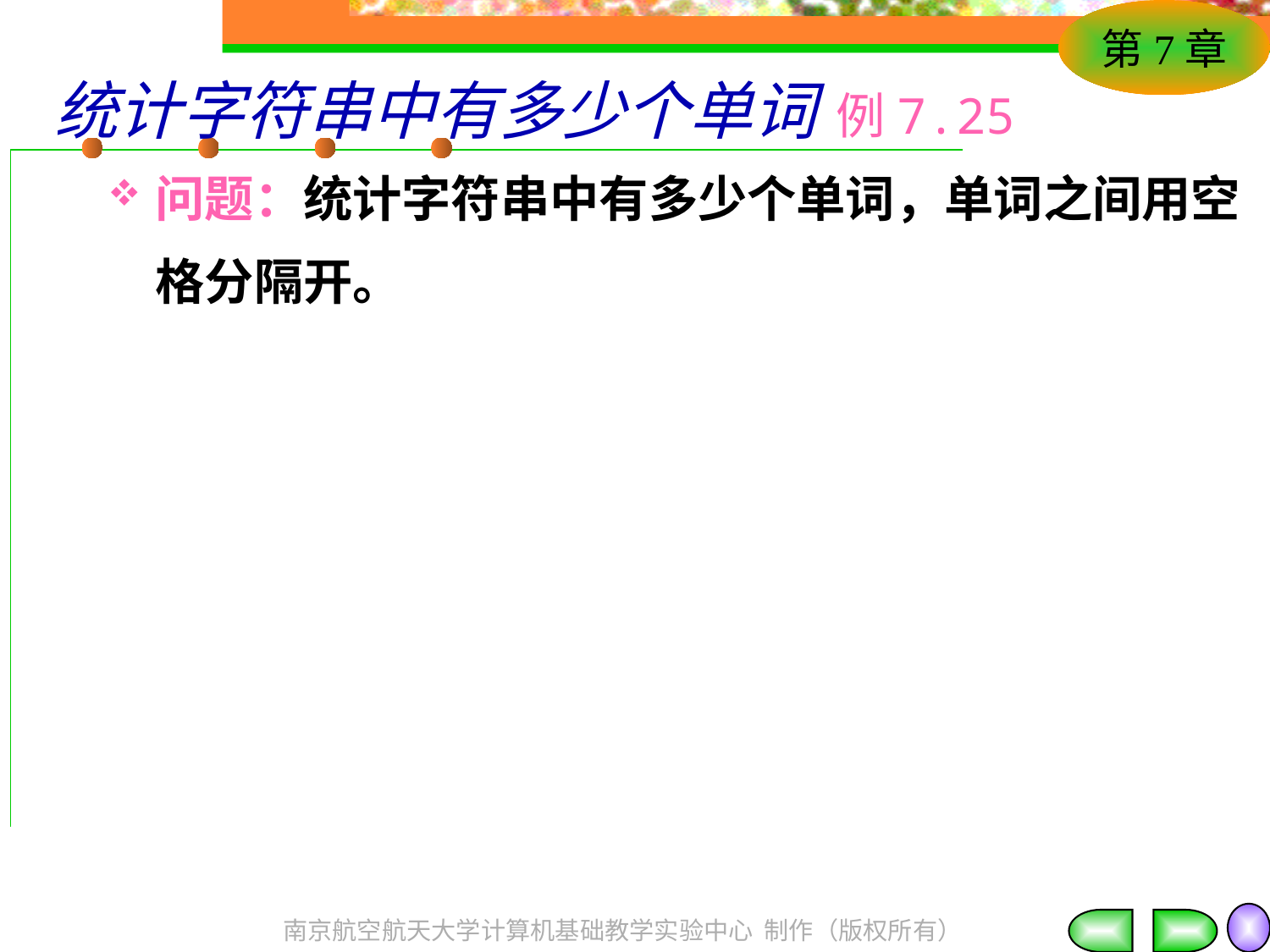

# 统计字符串中有多少个单词 例7.25
问题：统计字符串中有多少个单词，单词之间用空格分隔开。